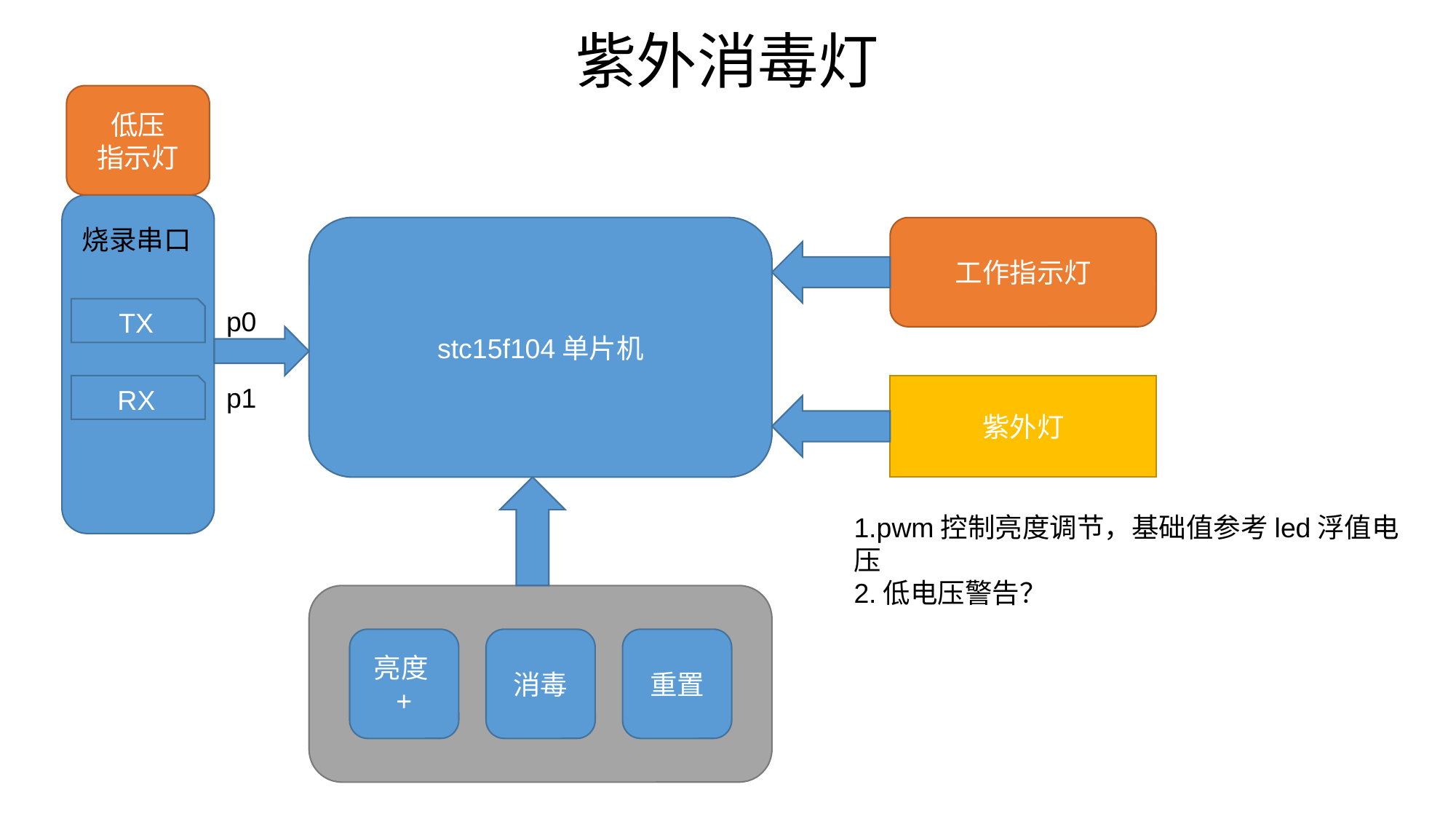

紫外消毒灯
低压
指示灯

烧录串口
stc15f104单片机
工作指示灯

TX
p0

RX
p1
紫外灯

1.pwm控制亮度调节，基础值参考led浮值电压
2.低电压警告？

亮度+
消毒
重置